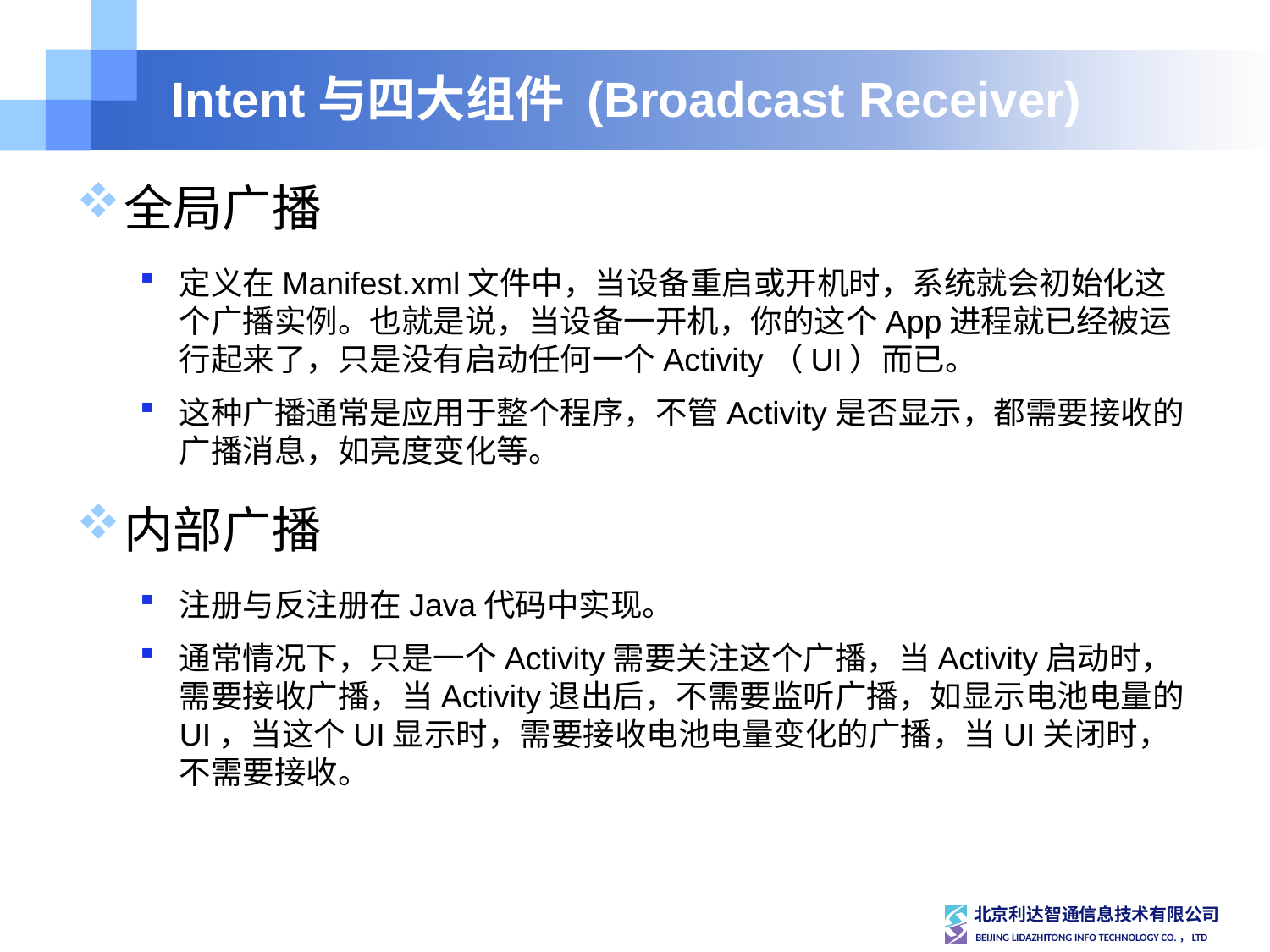

# Intent与四大组件 (Broadcast Receiver)
全局广播
定义在Manifest.xml文件中，当设备重启或开机时，系统就会初始化这个广播实例。也就是说，当设备一开机，你的这个App进程就已经被运行起来了，只是没有启动任何一个Activity（UI）而已。
这种广播通常是应用于整个程序，不管Activity是否显示，都需要接收的广播消息，如亮度变化等。
内部广播
注册与反注册在Java代码中实现。
通常情况下，只是一个Activity需要关注这个广播，当Activity启动时，需要接收广播，当Activity退出后，不需要监听广播，如显示电池电量的UI，当这个UI显示时，需要接收电池电量变化的广播，当UI关闭时，不需要接收。